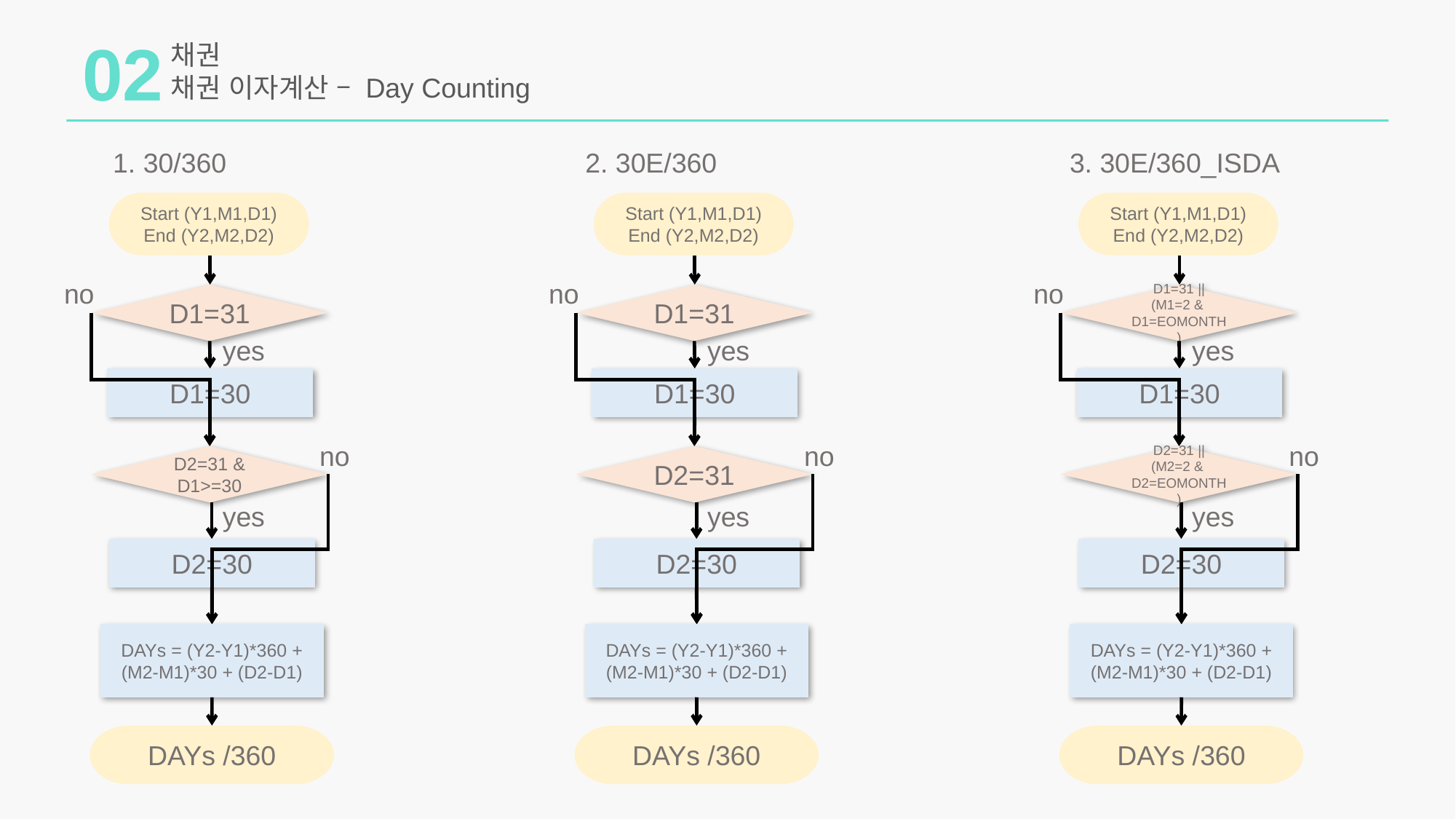

02
채권
채권 이자계산 – Day Counting

1. 30/360
Start (Y1,M1,D1)
End (Y2,M2,D2)
no
D1=31
yes
D1=30
no
D2=31 &
D1>=30
yes
D2=30
DAYs = (Y2-Y1)*360 + (M2-M1)*30 + (D2-D1)
DAYs /360
2. 30E/360
Start (Y1,M1,D1)
End (Y2,M2,D2)
no
D1=31
yes
D1=30
no
D2=31
yes
D2=30
DAYs = (Y2-Y1)*360 + (M2-M1)*30 + (D2-D1)
DAYs /360
3. 30E/360_ISDA
Start (Y1,M1,D1)
End (Y2,M2,D2)
no
D1=31 ||
(M1=2 &
D1=EOMONTH)
yes
D1=30
no
D2=31 ||
(M2=2 &
D2=EOMONTH)
yes
D2=30
DAYs = (Y2-Y1)*360 + (M2-M1)*30 + (D2-D1)
DAYs /360